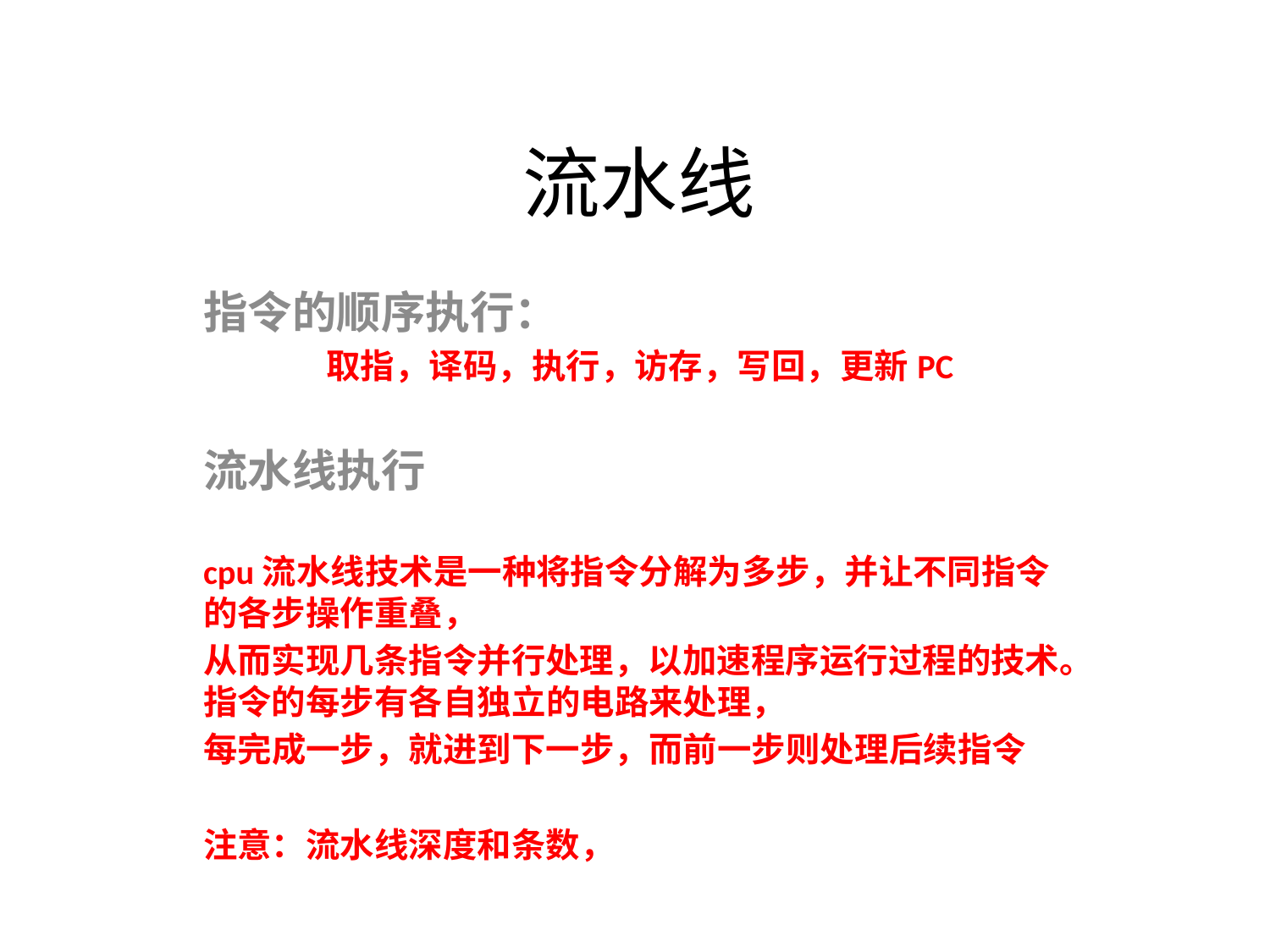

# 流水线
指令的顺序执行：
	取指，译码，执行，访存，写回，更新PC

流水线执行

cpu流水线技术是一种将指令分解为多步，并让不同指令的各步操作重叠，
从而实现几条指令并行处理，以加速程序运行过程的技术。指令的每步有各自独立的电路来处理，
每完成一步，就进到下一步，而前一步则处理后续指令

注意：流水线深度和条数，